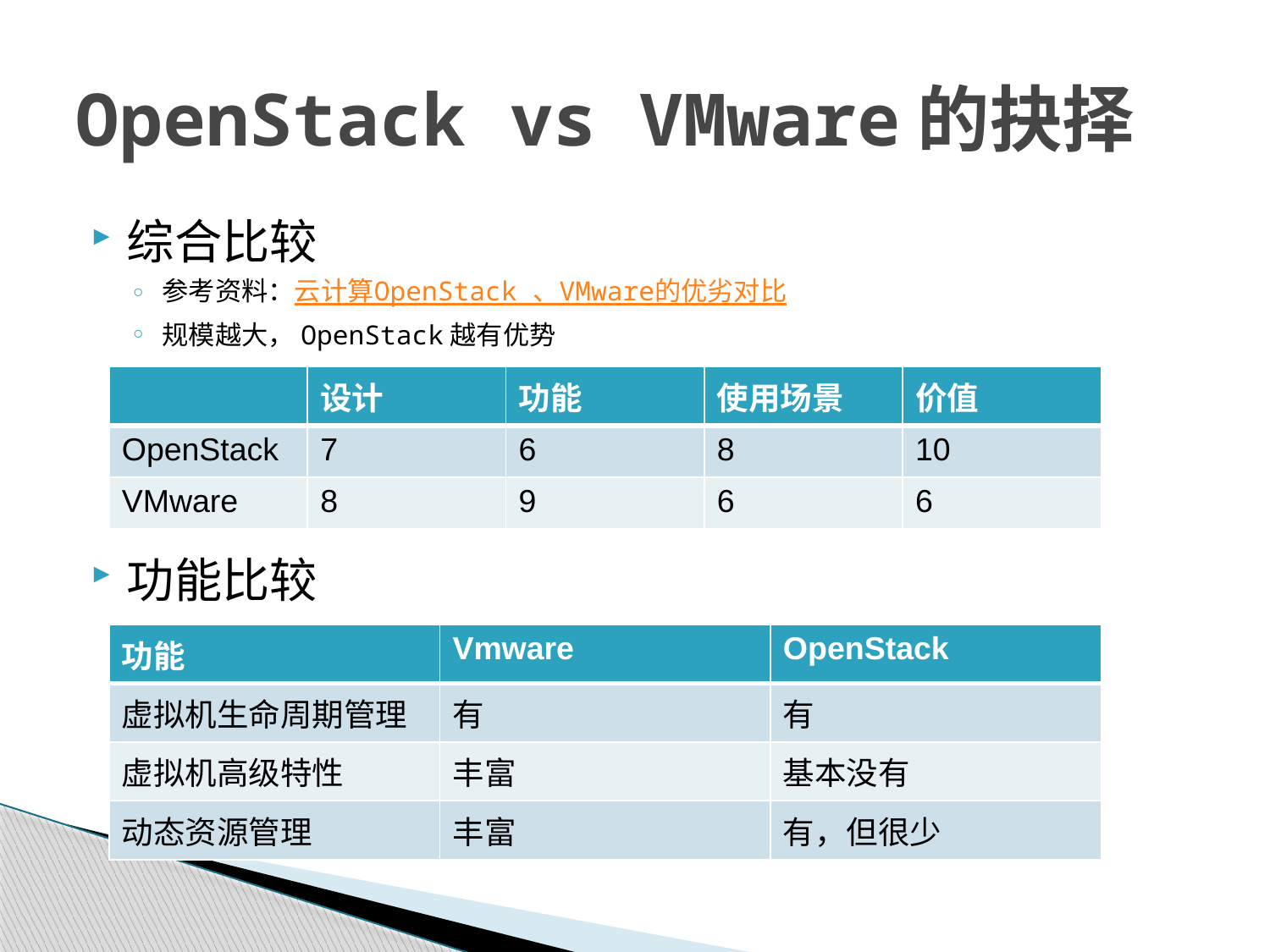

# OpenStack vs VMware的抉择
综合比较
参考资料：云计算OpenStack 、VMware的优劣对比
规模越大，OpenStack越有优势

功能比较

|  | 设计 | 功能 | 使用场景 | 价值 |
| --- | --- | --- | --- | --- |
| OpenStack | 7 | 6 | 8 | 10 |
| VMware | 8 | 9 | 6 | 6 |
| 功能 | Vmware | OpenStack |
| --- | --- | --- |
| 虚拟机生命周期管理 | 有 | 有 |
| 虚拟机高级特性 | 丰富 | 基本没有 |
| 动态资源管理 | 丰富 | 有，但很少 |